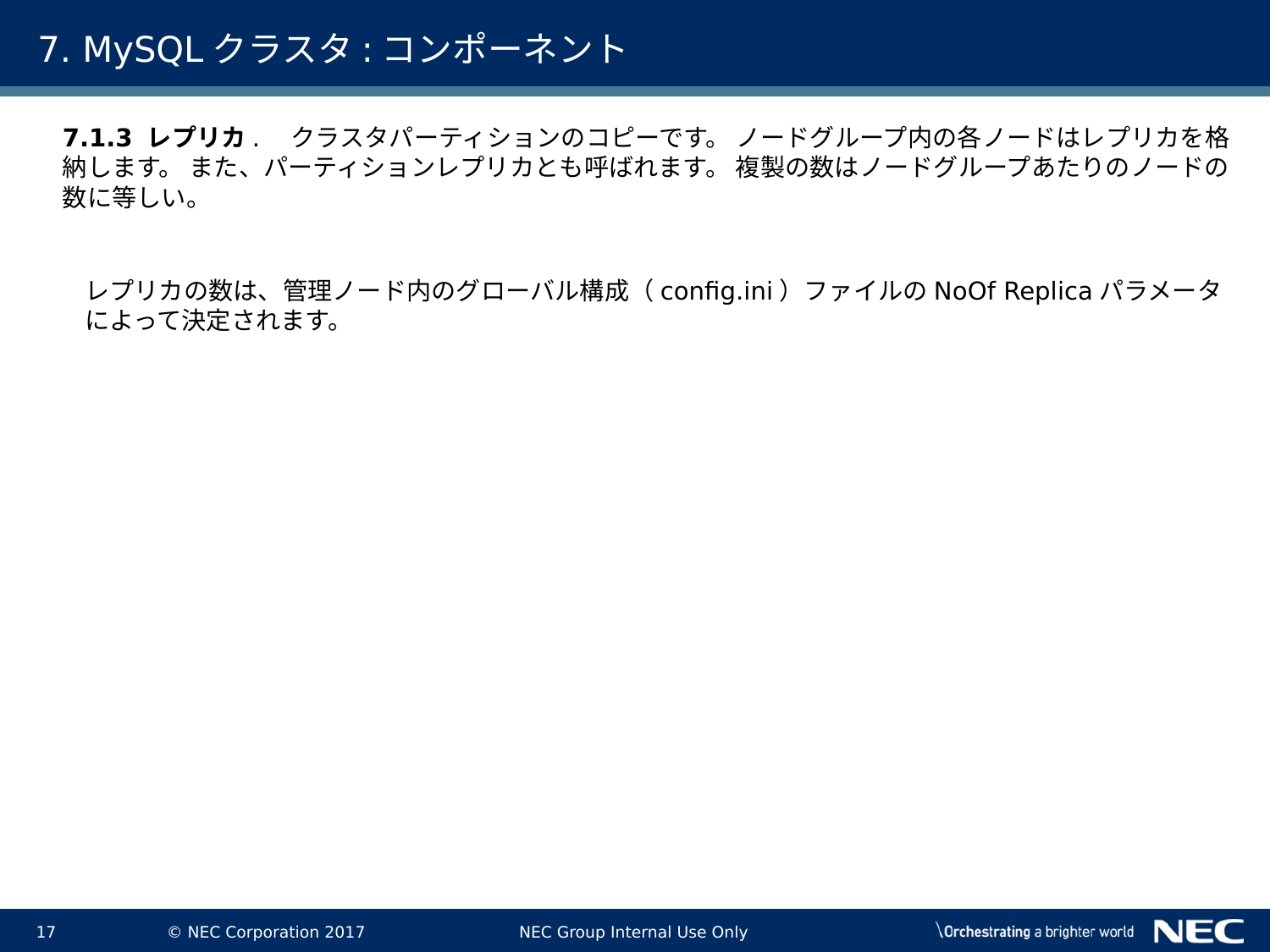

# 7. MySQLクラスタ:コンポーネント
7.1.3 レプリカ.　クラスタパーティションのコピーです。 ノードグループ内の各ノードはレプリカを格納します。 また、パーティションレプリカとも呼ばれます。 複製の数はノードグループあたりのノードの数に等しい。

レプリカの数は、管理ノード内のグローバル構成（config.ini）ファイルのNoOf Replicaパラメータによって決定されます。